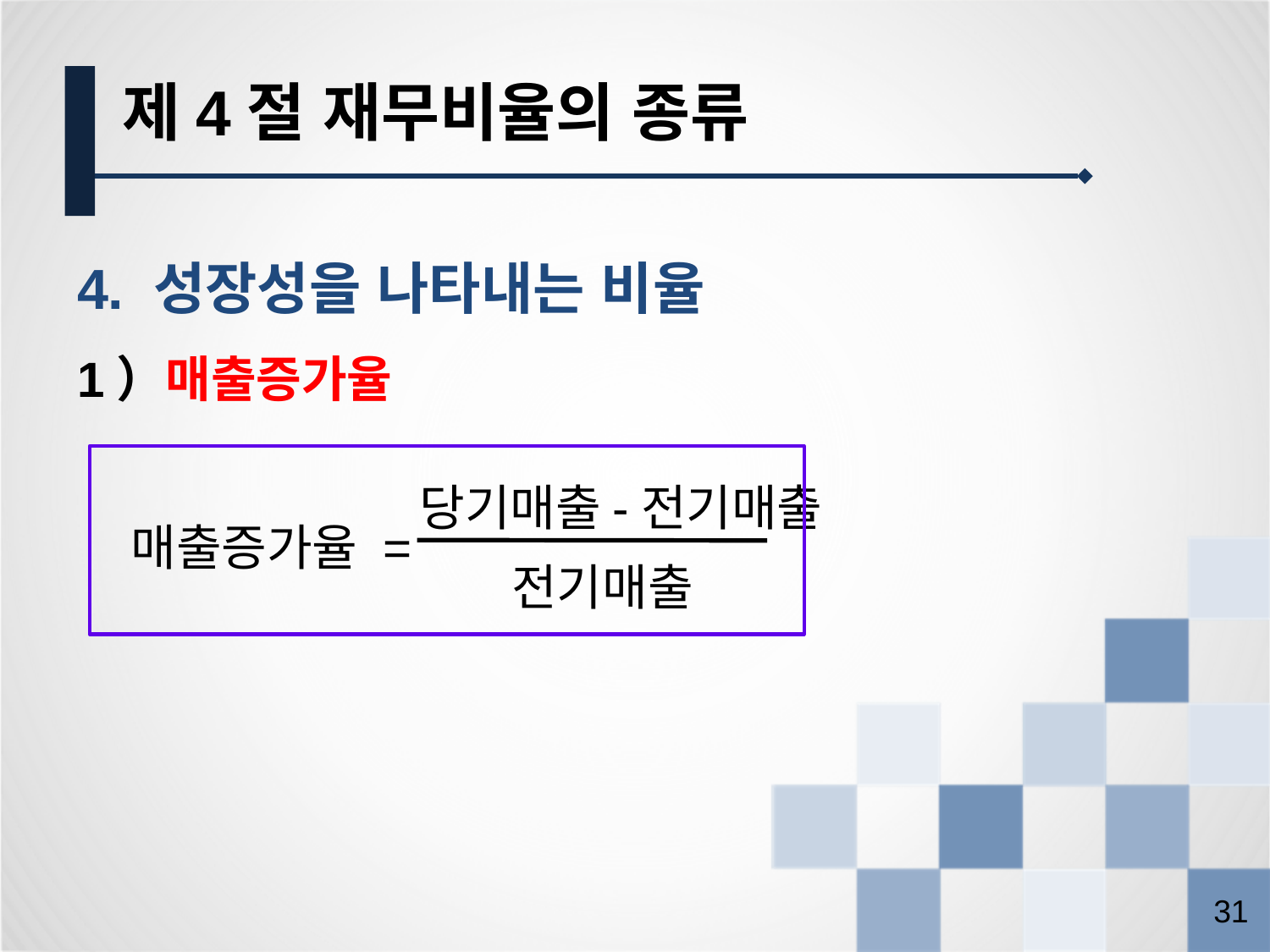

제4절 재무비율의 종류

4. 성장성을 나타내는 비율
1）매출증가율

당기매출-전기매출
매출증가율 =
전기매출
31